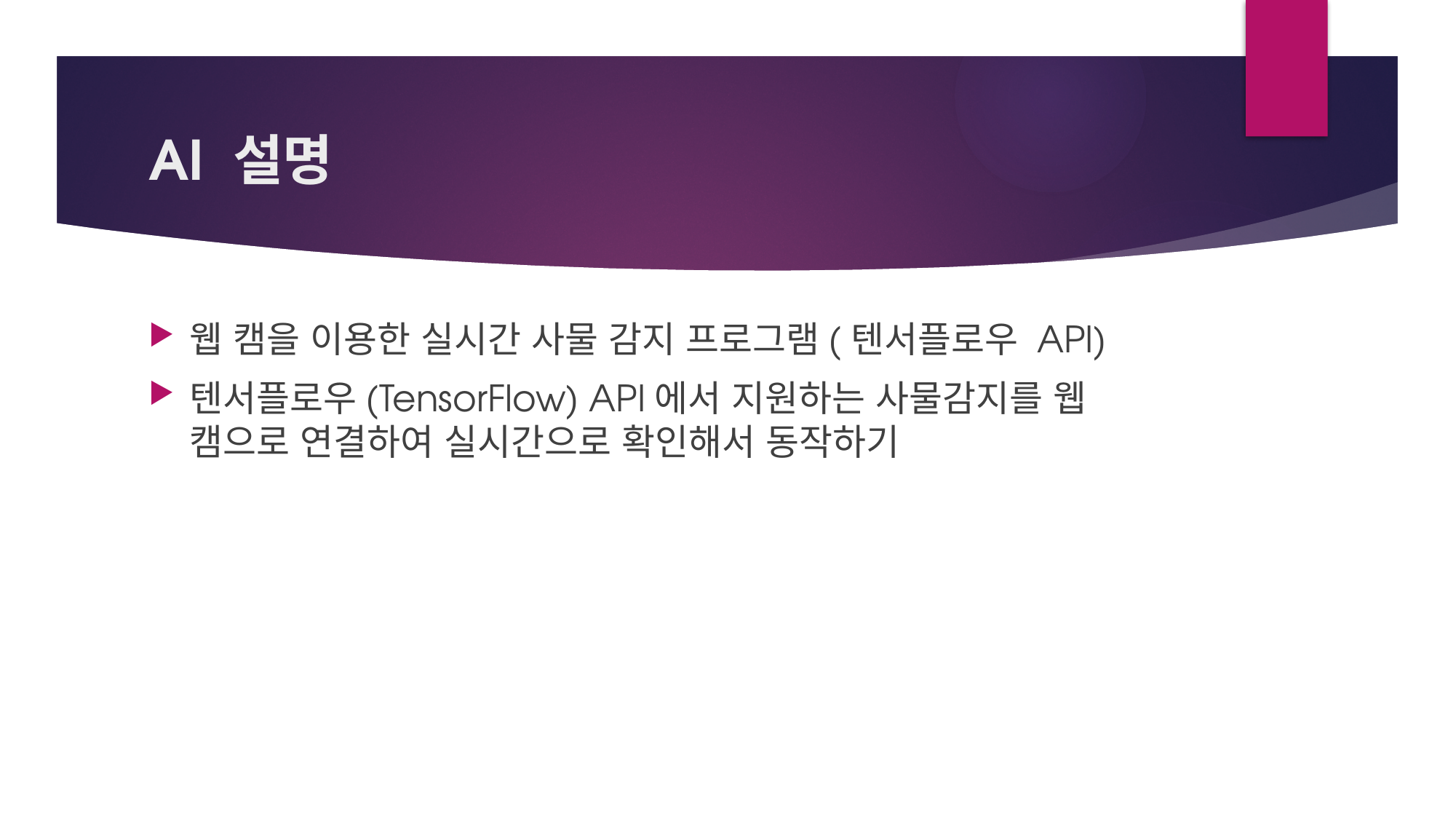

# AI 설명
웹 캠을 이용한 실시간 사물 감지 프로그램(텐서플로우 API)
텐서플로우(TensorFlow) API에서 지원하는 사물감지를 웹 캠으로 연결하여 실시간으로 확인해서 동작하기